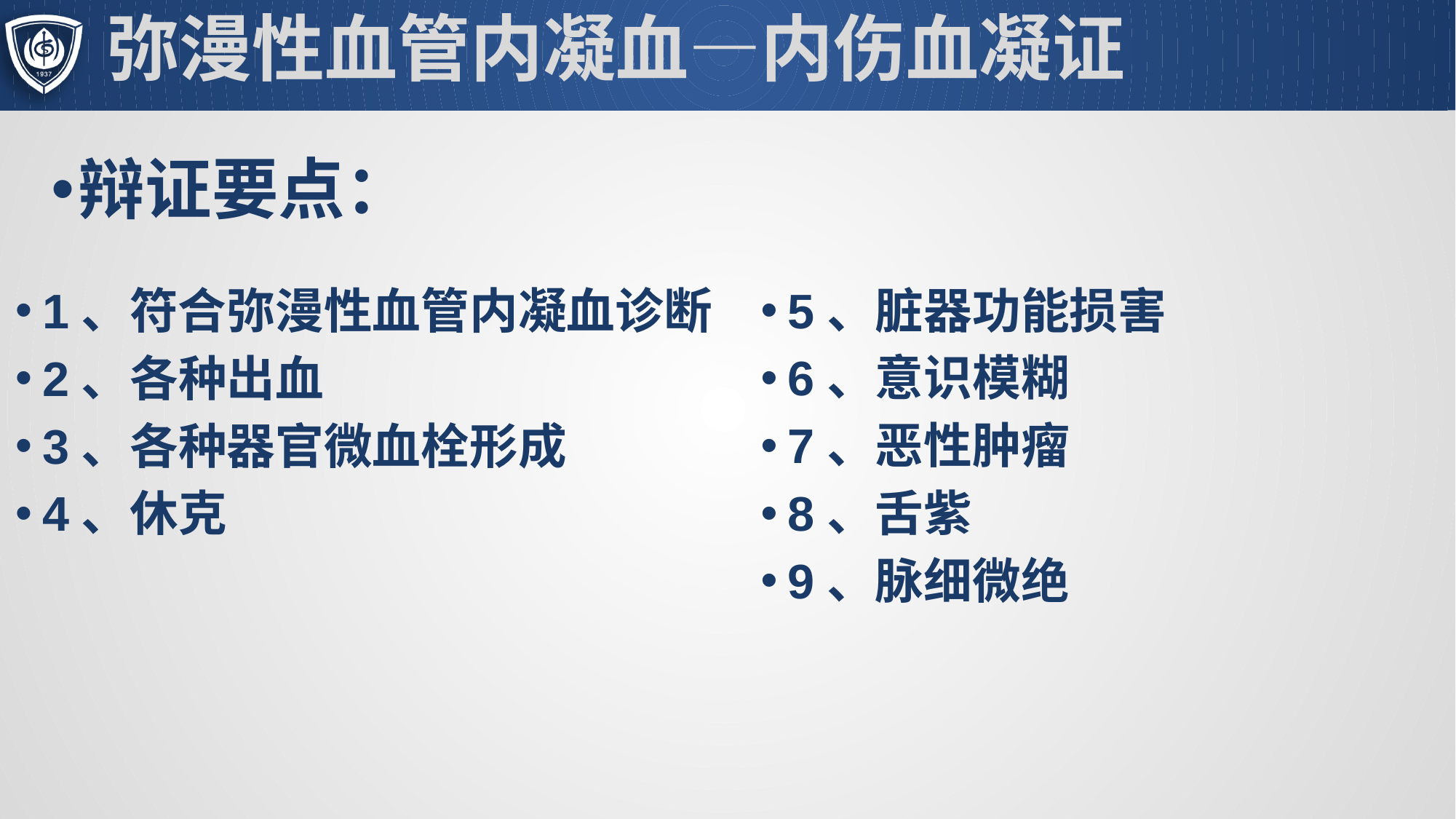

# 弥漫性血管内凝血—内伤血凝证
辩证要点：

5、脏器功能损害
6、意识模糊
7、恶性肿瘤
8、舌紫
9、脉细微绝
1、符合弥漫性血管内凝血诊断
2、各种出血
3、各种器官微血栓形成
4、休克